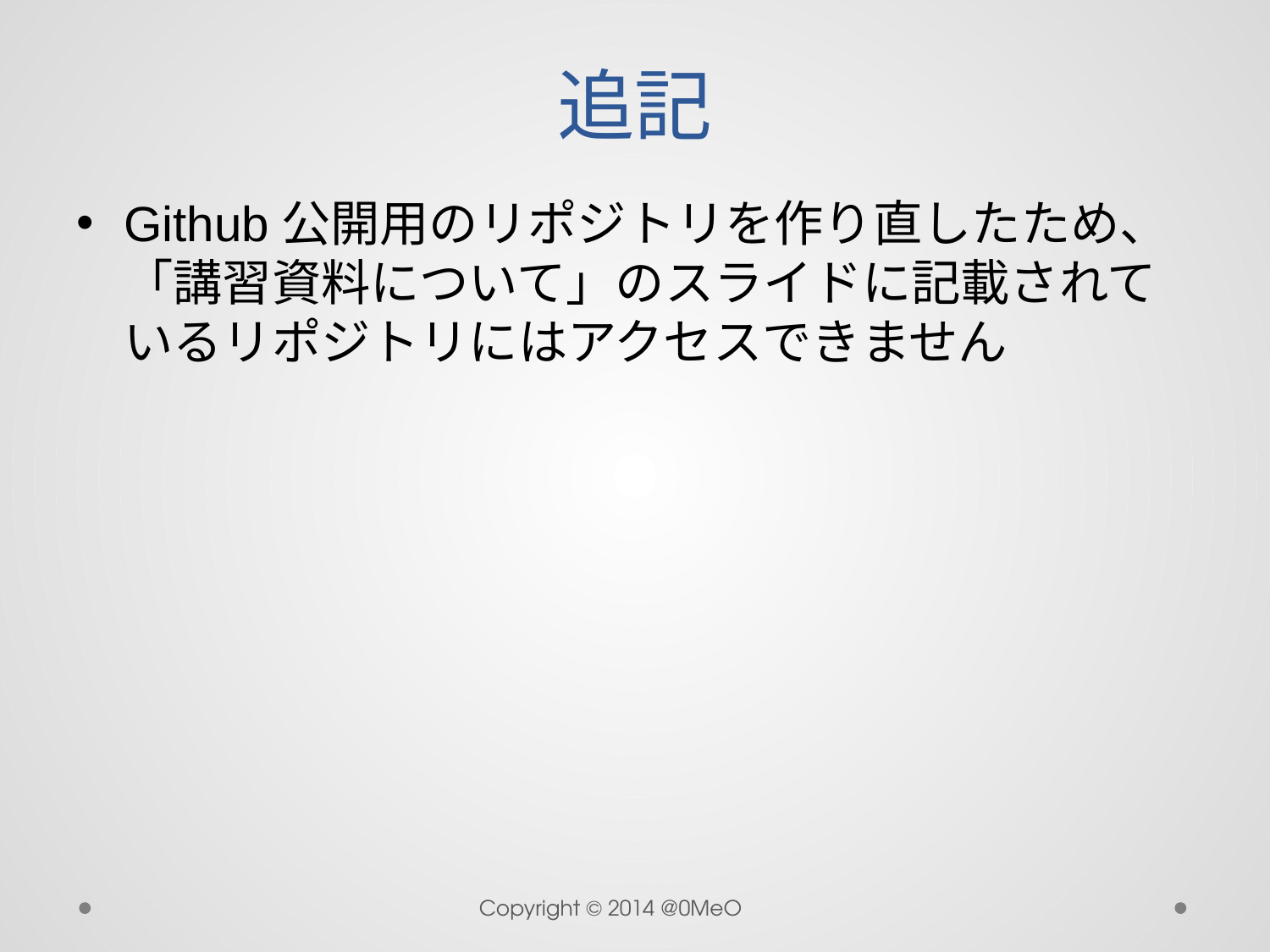

# 追記
Github公開用のリポジトリを作り直したため、「講習資料について」のスライドに記載されているリポジトリにはアクセスできません